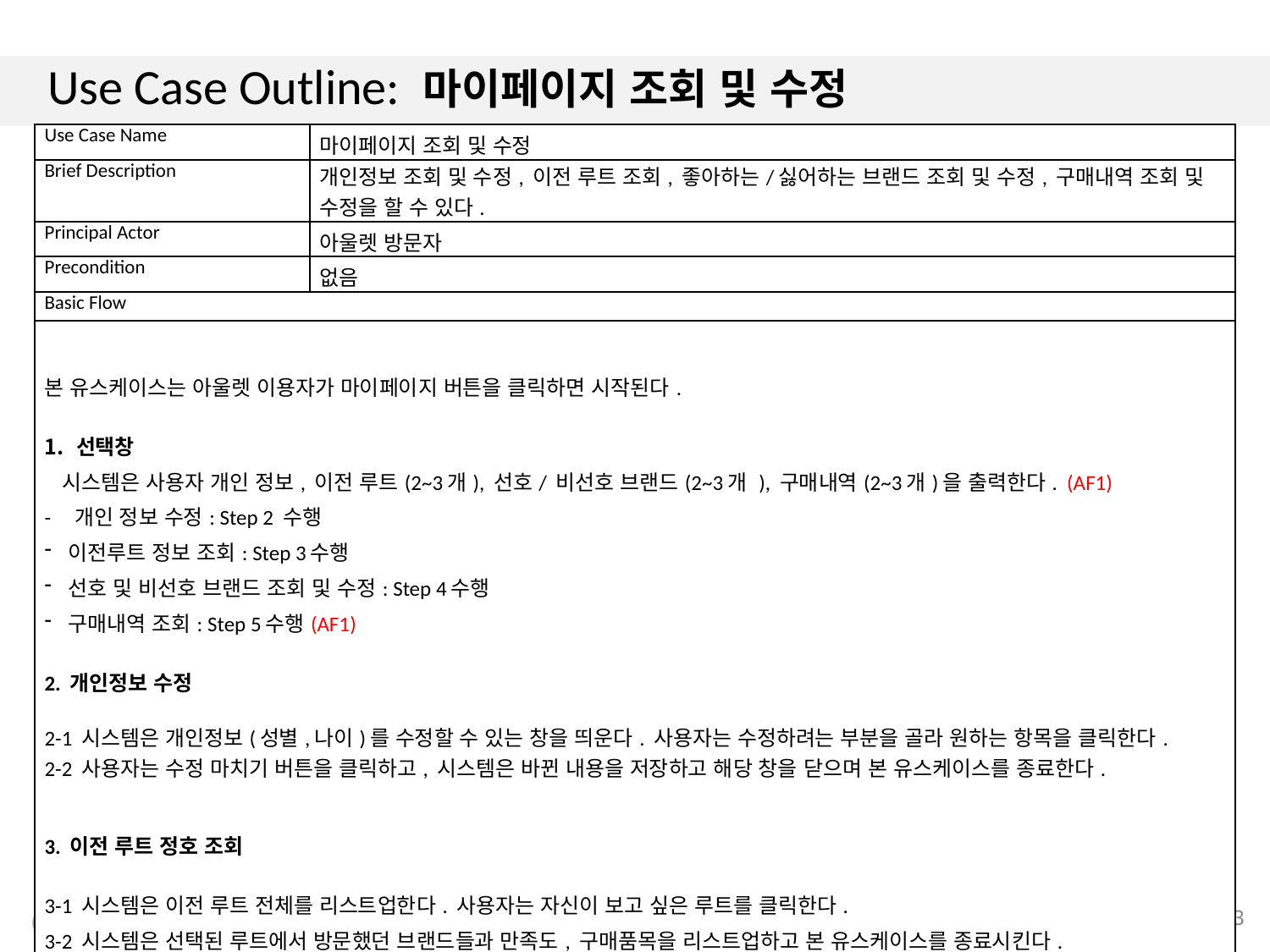

# Use Case Outline: 마이페이지 조회 및 수정
| Use Case Name | 마이페이지 조회 및 수정 |
| --- | --- |
| Brief Description | 개인정보 조회 및 수정, 이전 루트 조회, 좋아하는/싫어하는 브랜드 조회 및 수정, 구매내역 조회 및 수정을 할 수 있다. |
| Principal Actor | 아울렛 방문자 |
| Precondition | 없음 |
| Basic Flow |  |
| 본 유스케이스는 아울렛 이용자가 마이페이지 버튼을 클릭하면 시작된다. 선택창 시스템은 사용자 개인 정보, 이전 루트(2~3개), 선호/ 비선호 브랜드(2~3개 ), 구매내역(2~3개)을 출력한다. (AF1) - 개인 정보 수정: Step 2 수행 이전루트 정보 조회: Step 3수행 선호 및 비선호 브랜드 조회 및 수정: Step 4수행 구매내역 조회: Step 5수행(AF1) 2. 개인정보 수정 2-1 시스템은 개인정보(성별,나이)를 수정할 수 있는 창을 띄운다. 사용자는 수정하려는 부분을 골라 원하는 항목을 클릭한다. 2-2 사용자는 수정 마치기 버튼을 클릭하고, 시스템은 바뀐 내용을 저장하고 해당 창을 닫으며 본 유스케이스를 종료한다. 3. 이전 루트 정호 조회 3-1 시스템은 이전 루트 전체를 리스트업한다. 사용자는 자신이 보고 싶은 루트를 클릭한다. 3-2 시스템은 선택된 루트에서 방문했던 브랜드들과 만족도, 구매품목을 리스트업하고 본 유스케이스를 종료시킨다. |  |
33